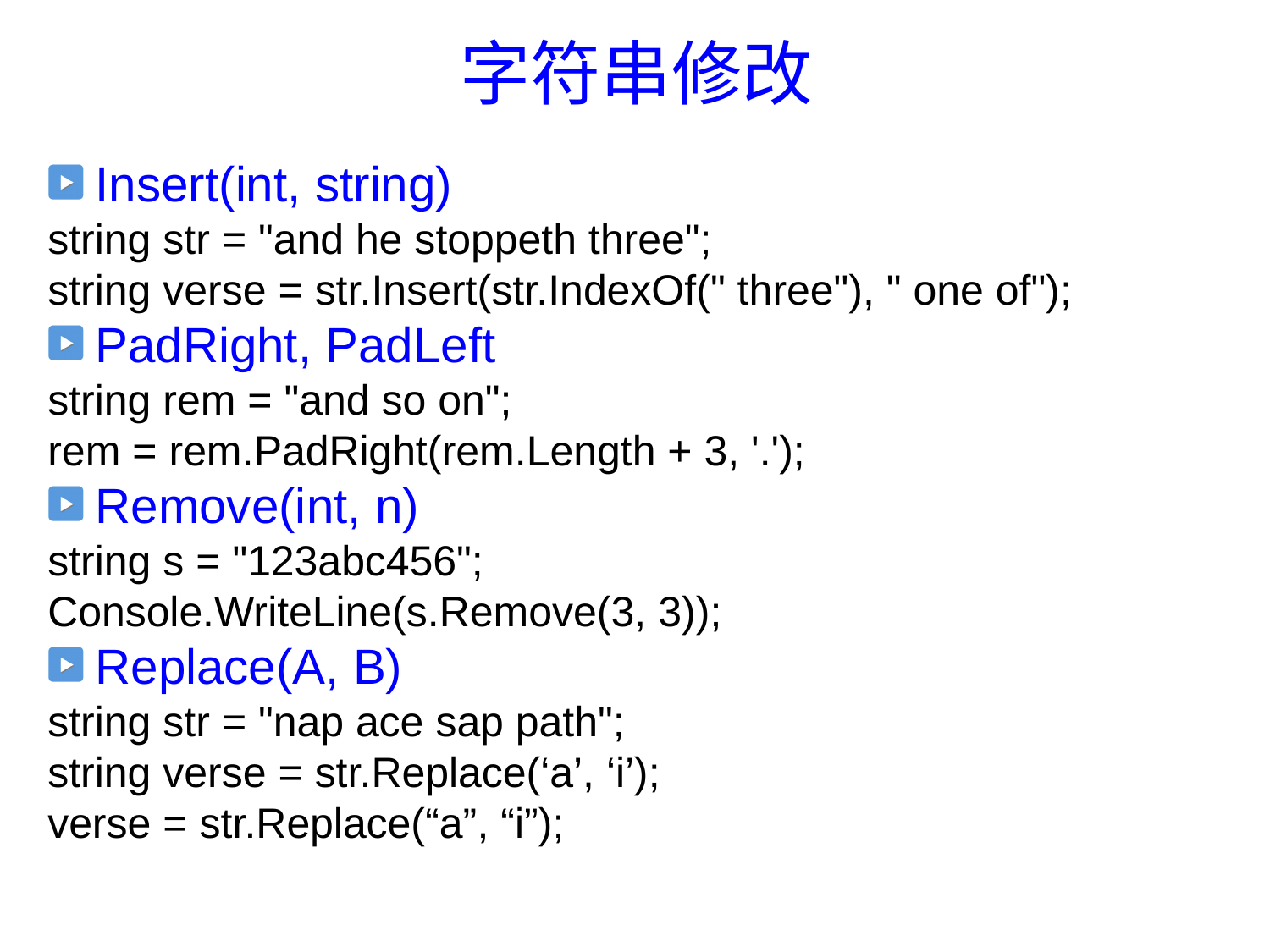

# 字符串修改
Insert(int, string)
string str = "and he stoppeth three";
string verse = str.Insert(str.IndexOf(" three"), " one of");
PadRight, PadLeft
string rem = "and so on";
rem = rem.PadRight(rem.Length + 3, '.');
Remove(int, n)
string s = "123abc456";
Console.WriteLine(s.Remove(3, 3));
Replace(A, B)
string str = "nap ace sap path";
string verse = str.Replace(‘a’, ‘i’);
verse = str.Replace(“a”, “i”);